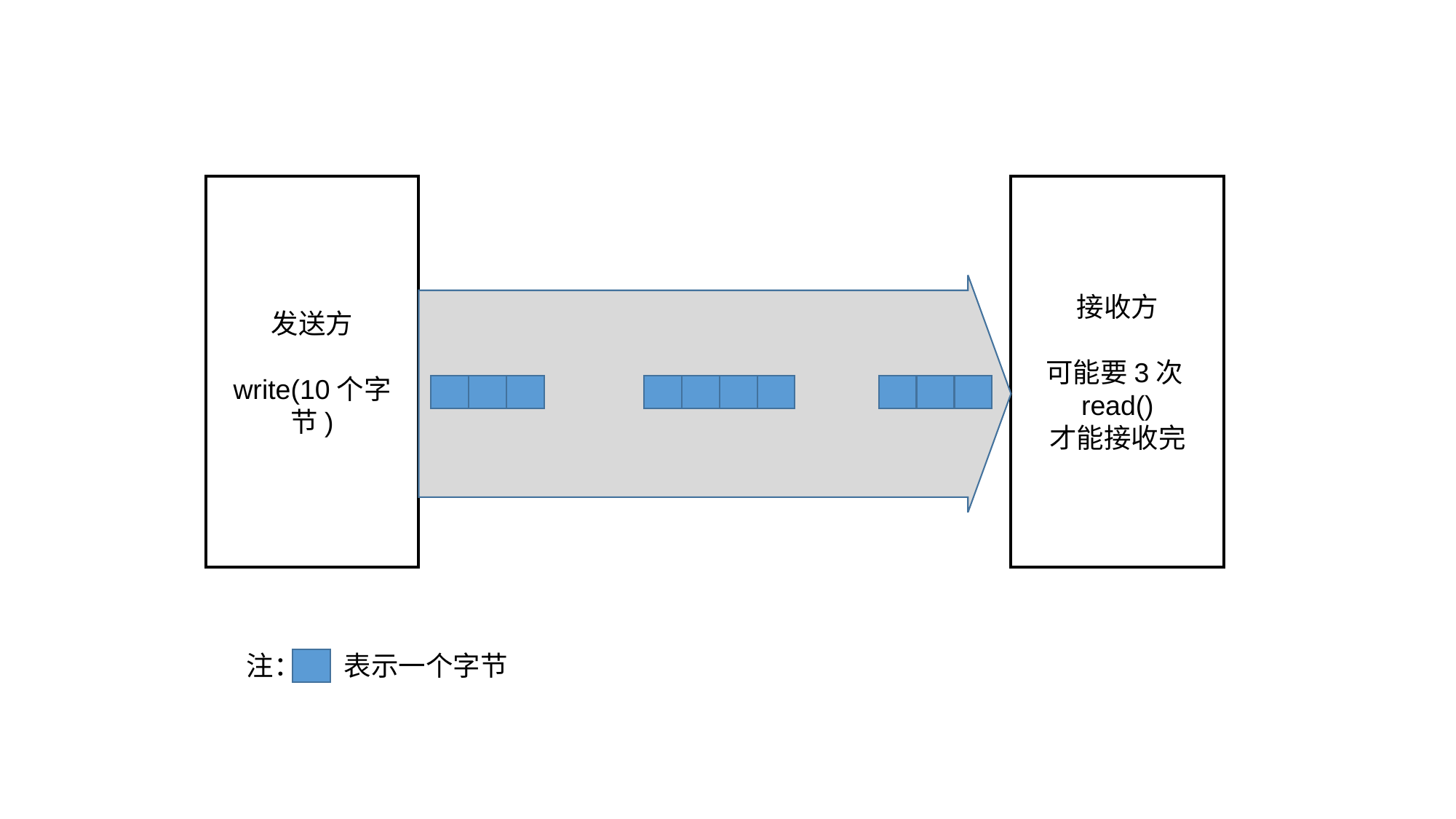

发送方

write(10个字节)
接收方

可能要3次read()
才能接收完

注：       表示一个字节